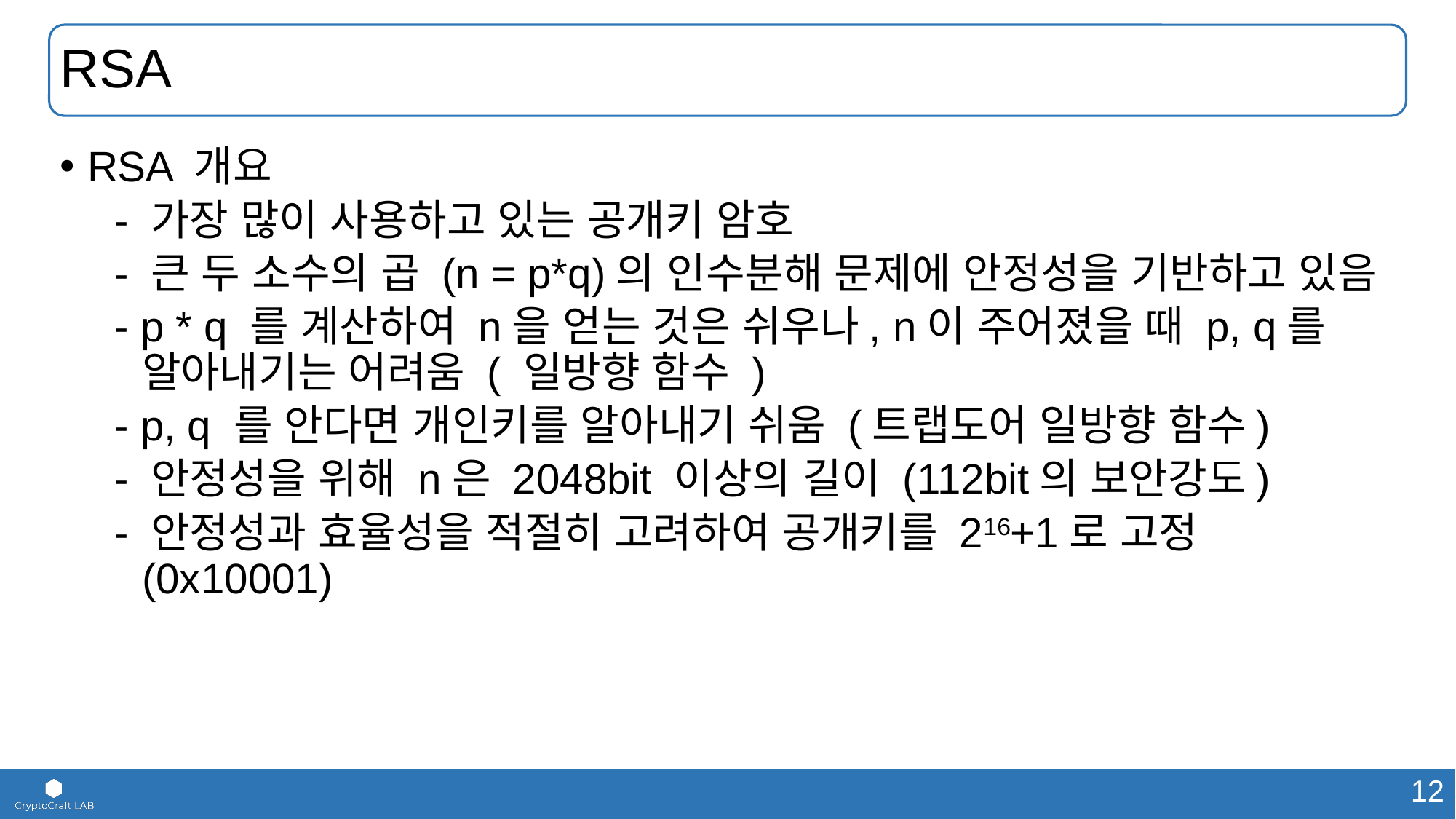

# RSA
RSA 개요
- 가장 많이 사용하고 있는 공개키 암호
- 큰 두 소수의 곱 (n = p*q)의 인수분해 문제에 안정성을 기반하고 있음
- p * q 를 계산하여 n을 얻는 것은 쉬우나, n이 주어졌을 때 p, q를 알아내기는 어려움 ( 일방향 함수 )
- p, q 를 안다면 개인키를 알아내기 쉬움 (트랩도어 일방향 함수)
- 안정성을 위해 n은 2048bit 이상의 길이 (112bit의 보안강도)
- 안정성과 효율성을 적절히 고려하여 공개키를 216+1로 고정 (0x10001)